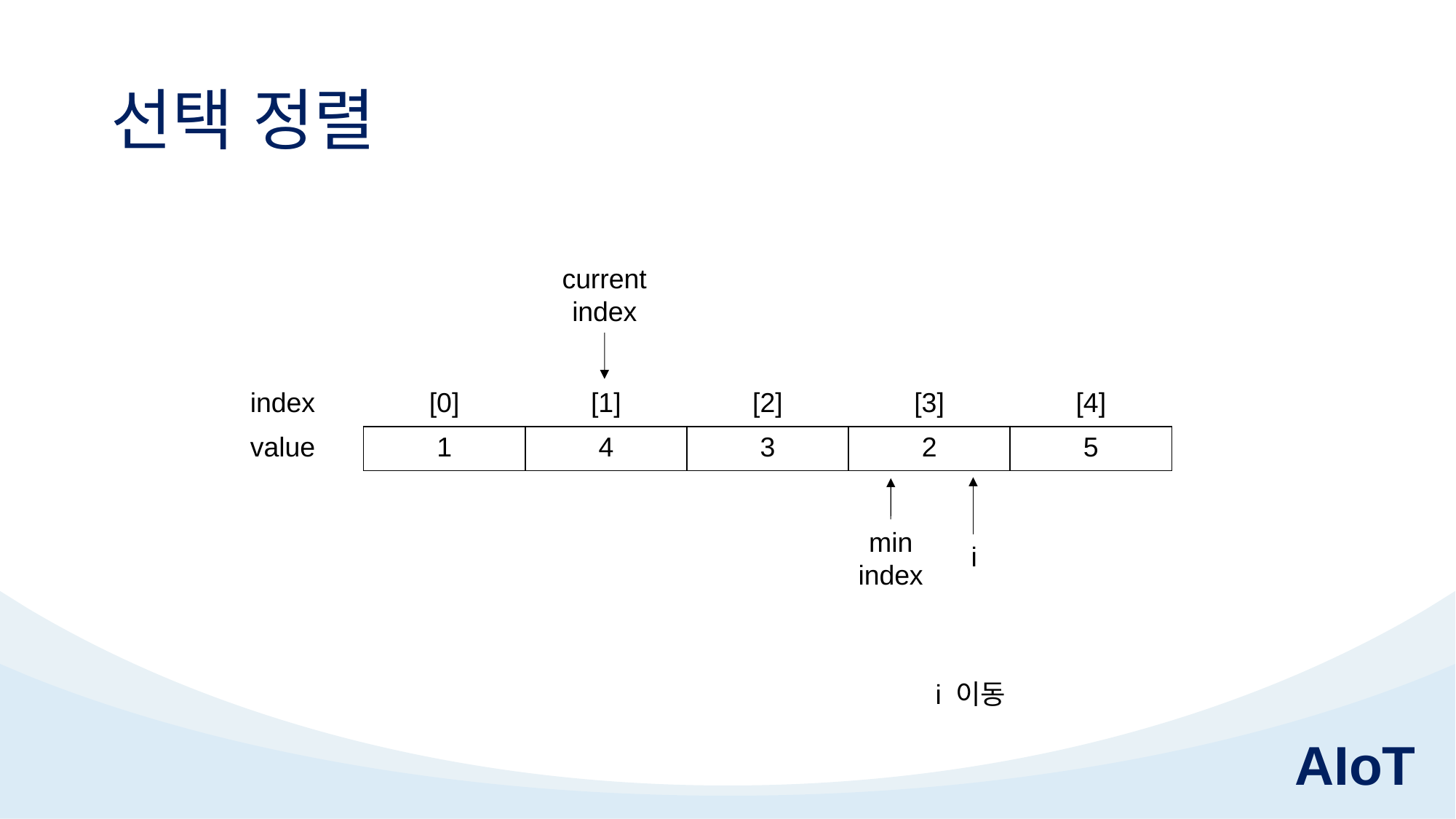

# 선택 정렬
current index
| index | [0] | [1] | [2] | [3] | [4] |
| --- | --- | --- | --- | --- | --- |
| value | 1 | 4 | 3 | 2 | 5 |
min
index
i
i 이동